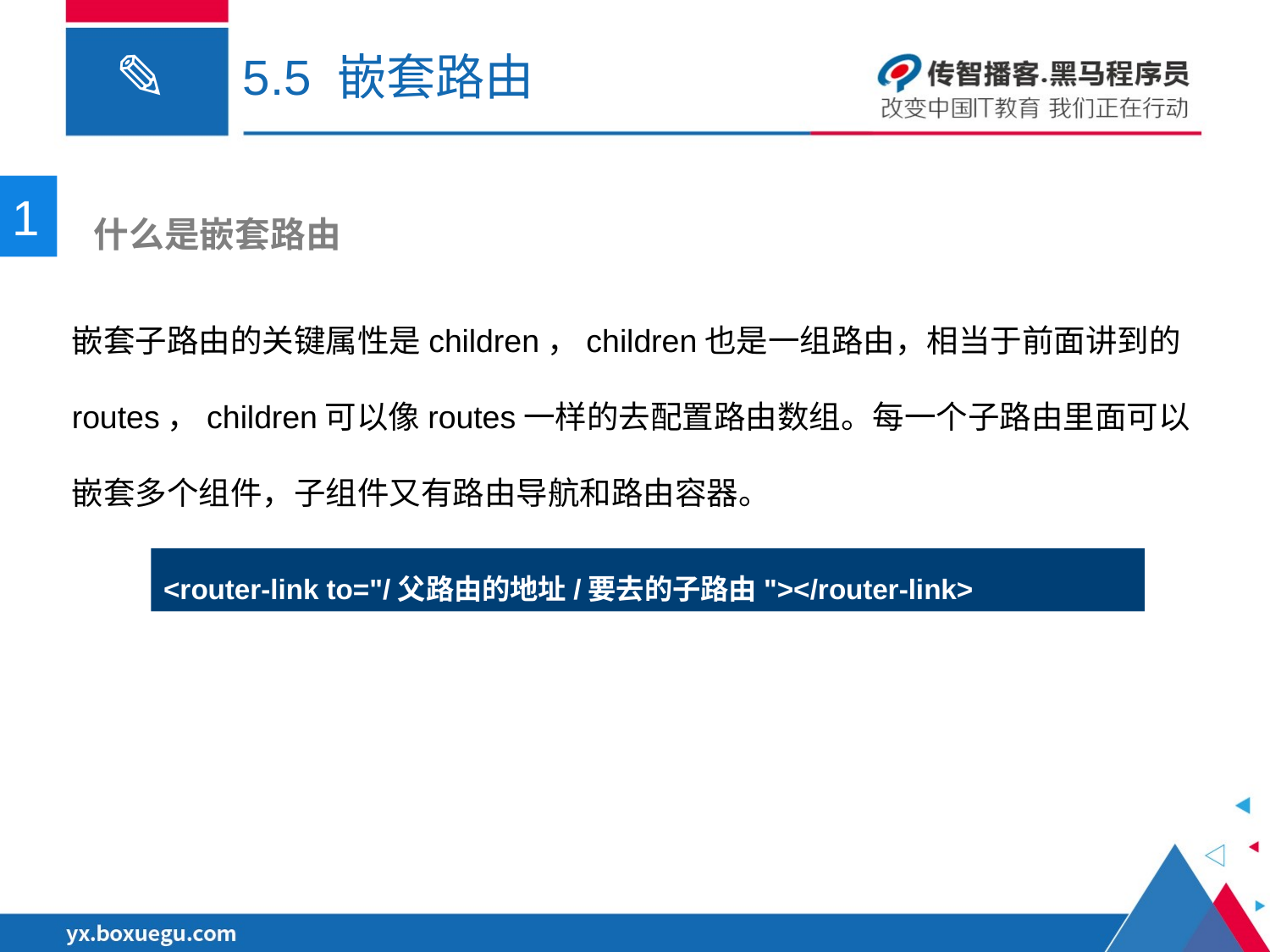

# 5.5 嵌套路由

1
  什么是嵌套路由
嵌套子路由的关键属性是children，children也是一组路由，相当于前面讲到的routes，children可以像routes一样的去配置路由数组。每一个子路由里面可以嵌套多个组件，子组件又有路由导航和路由容器。
<router-link to="/父路由的地址/要去的子路由"></router-link>